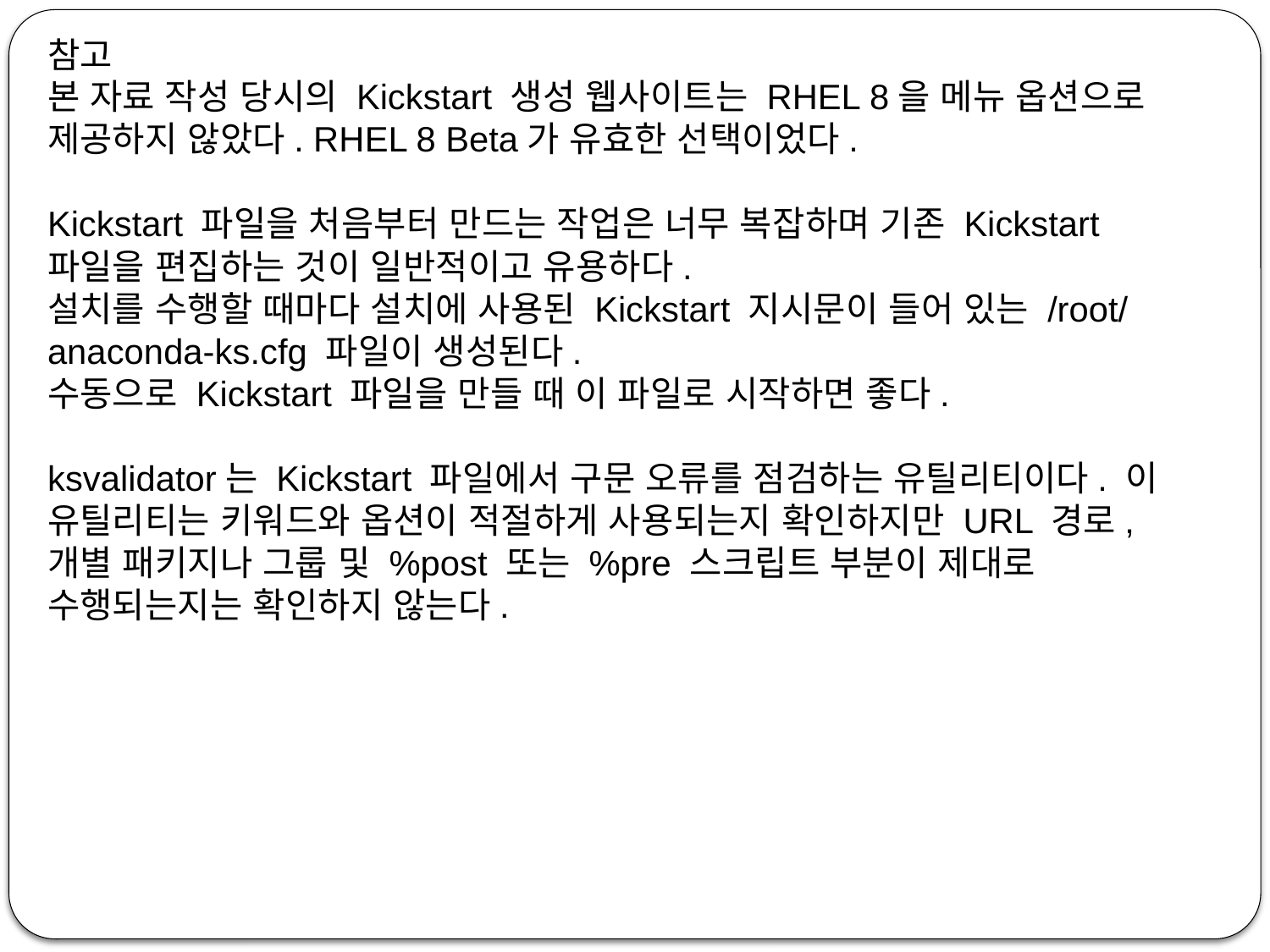

참고
본 자료 작성 당시의 Kickstart 생성 웹사이트는 RHEL 8을 메뉴 옵션으로 제공하지 않았다. RHEL 8 Beta가 유효한 선택이었다.

Kickstart 파일을 처음부터 만드는 작업은 너무 복잡하며 기존 Kickstart 파일을 편집하는 것이 일반적이고 유용하다.
설치를 수행할 때마다 설치에 사용된 Kickstart 지시문이 들어 있는 /root/anaconda-ks.cfg 파일이 생성된다.
수동으로 Kickstart 파일을 만들 때 이 파일로 시작하면 좋다.

ksvalidator는 Kickstart 파일에서 구문 오류를 점검하는 유틸리티이다. 이 유틸리티는 키워드와 옵션이 적절하게 사용되는지 확인하지만 URL 경로, 개별 패키지나 그룹 및 %post 또는 %pre 스크립트 부분이 제대로 수행되는지는 확인하지 않는다.